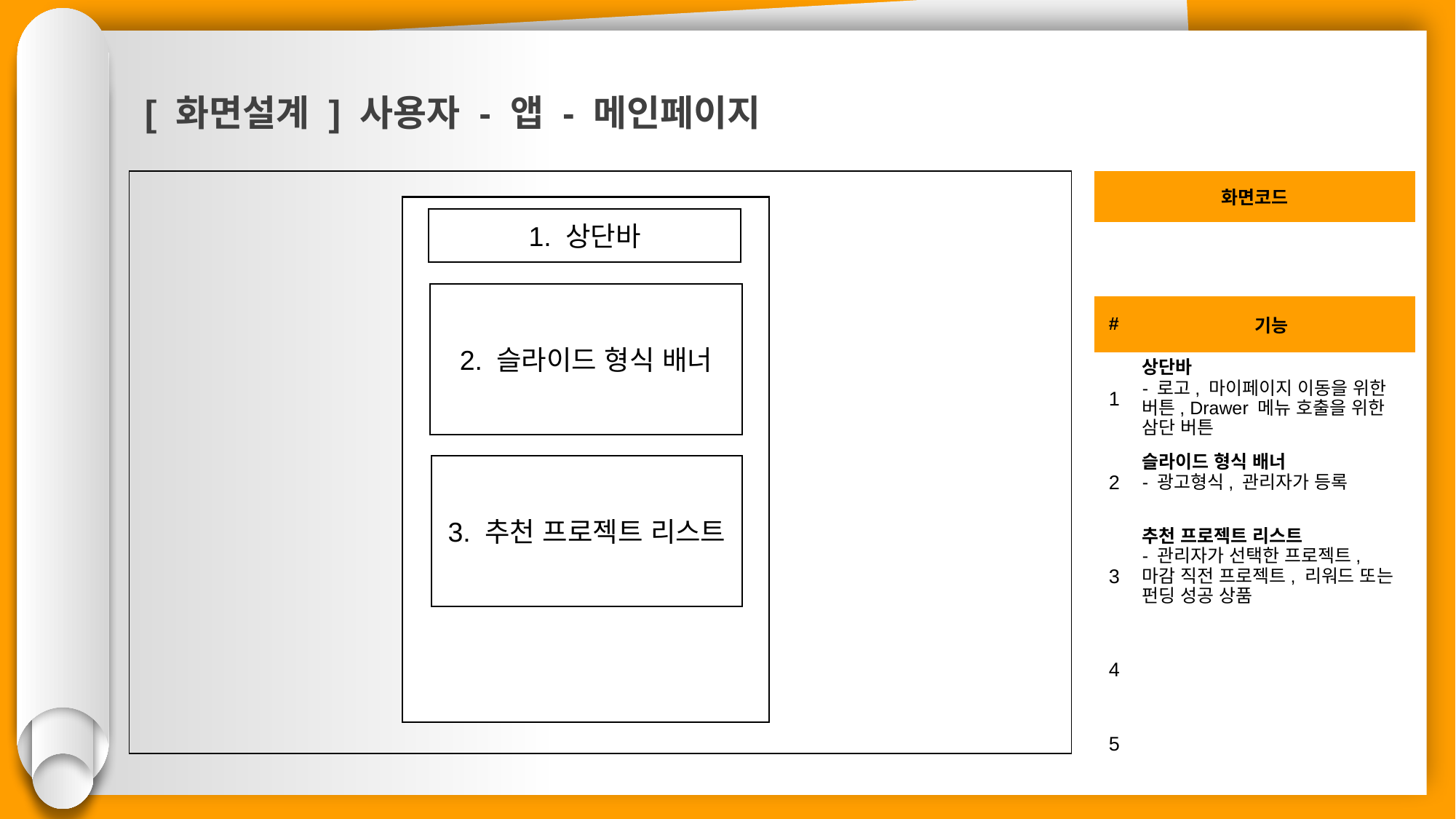

[ 화면설계 ] 사용자 - 앱 - 메인페이지

| 화면코드 |
| --- |
|  |

1. 상단바
2. 슬라이드 형식 배너
| # | 기능 |
| --- | --- |
| 1 | 상단바 - 로고, 마이페이지 이동을 위한 버튼, Drawer 메뉴 호출을 위한 삼단 버튼 |
| 2 | 슬라이드 형식 배너 - 광고형식, 관리자가 등록 |
| 3 | 추천 프로젝트 리스트 - 관리자가 선택한 프로젝트, 마감 직전 프로젝트, 리워드 또는 펀딩 성공 상품 |
| 4 |  |
| 5 |  |
3. 추천 프로젝트 리스트